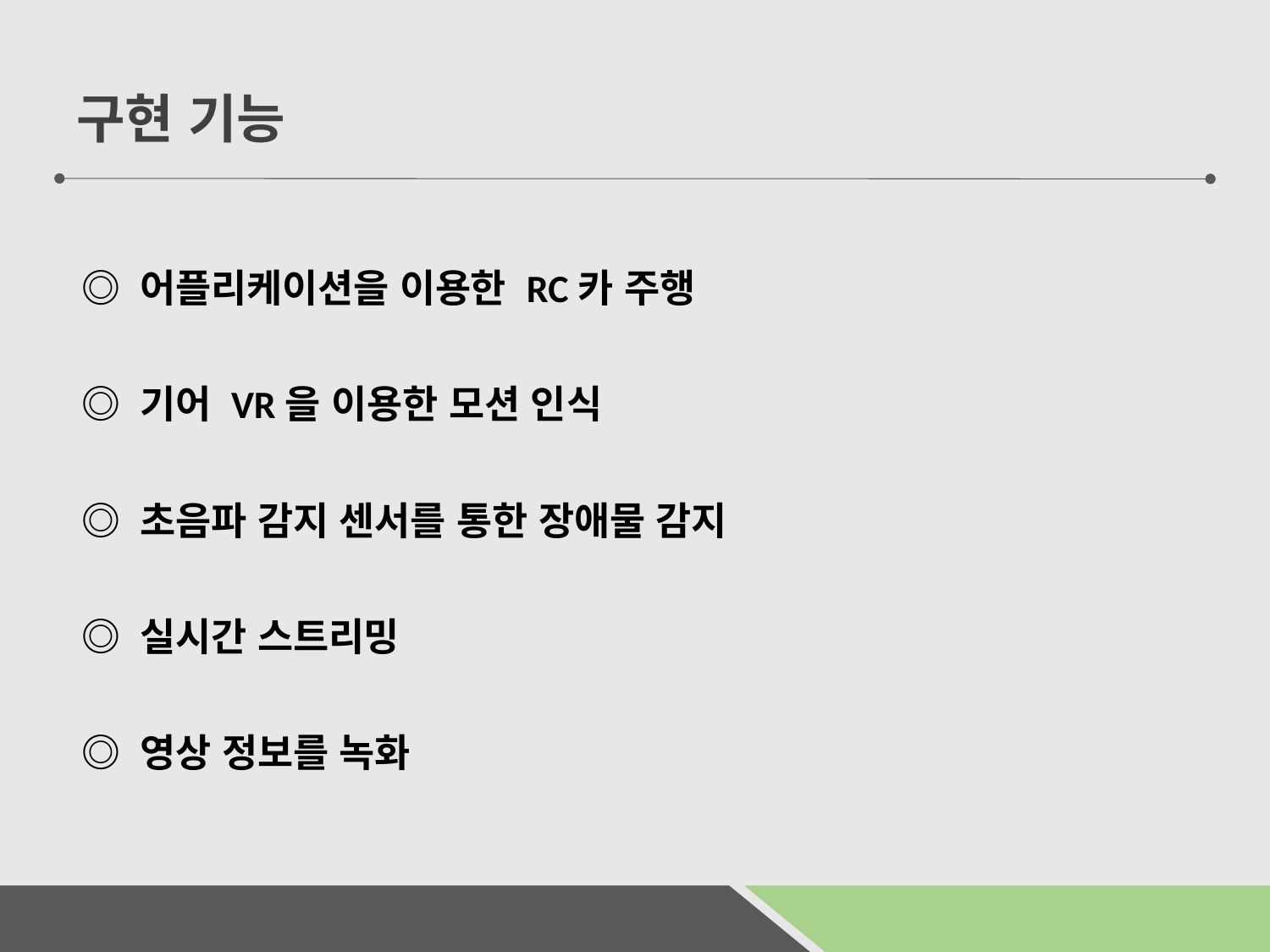

구현 기능
◎ 어플리케이션을 이용한 RC카 주행

◎ 기어 VR을 이용한 모션 인식

◎ 초음파 감지 센서를 통한 장애물 감지

◎ 실시간 스트리밍

◎ 영상 정보를 녹화